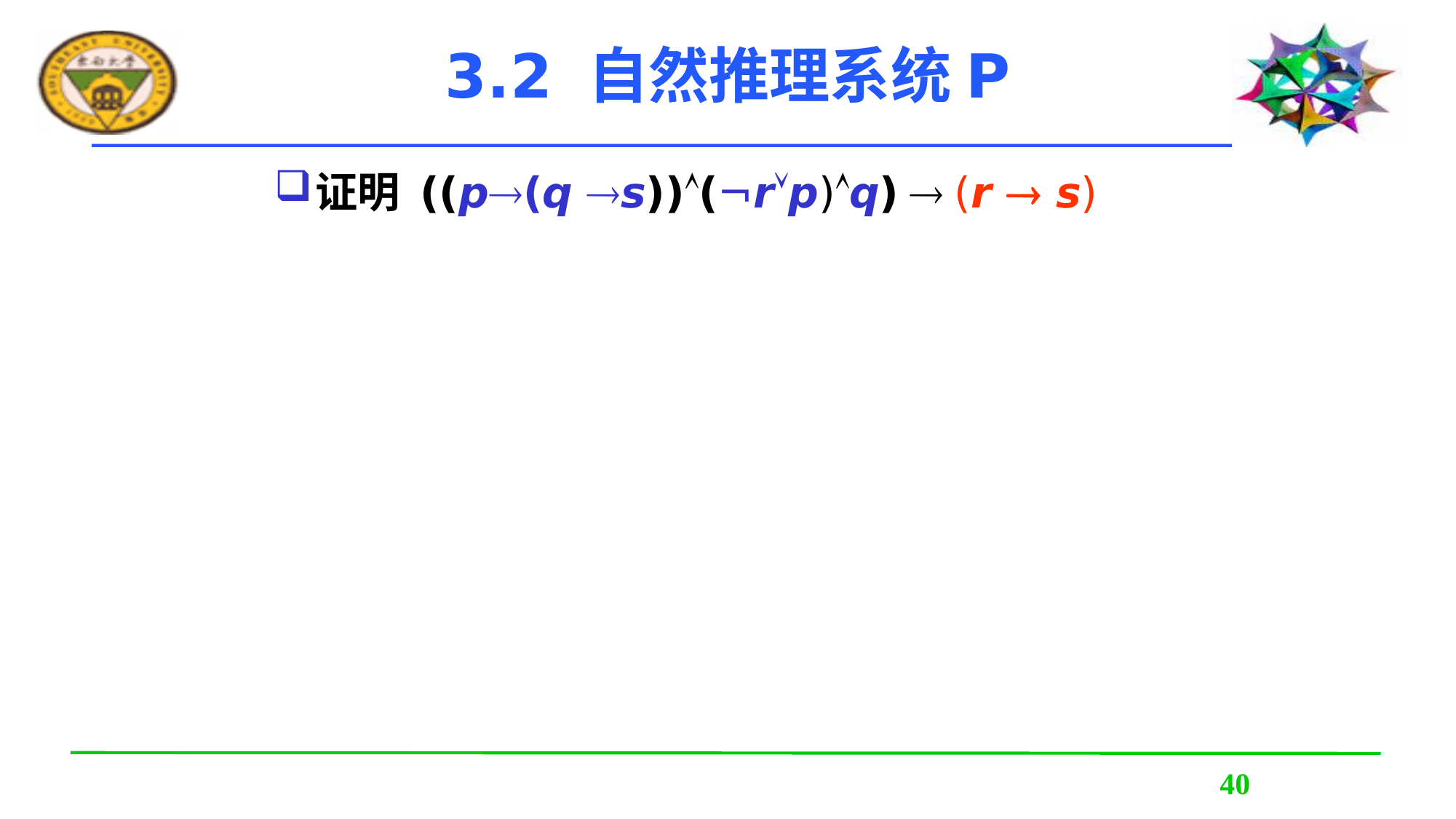

# 3.2 自然推理系统P
证明 ((p→(q →s))∧(¬r∨p)∧q) → (r → s)